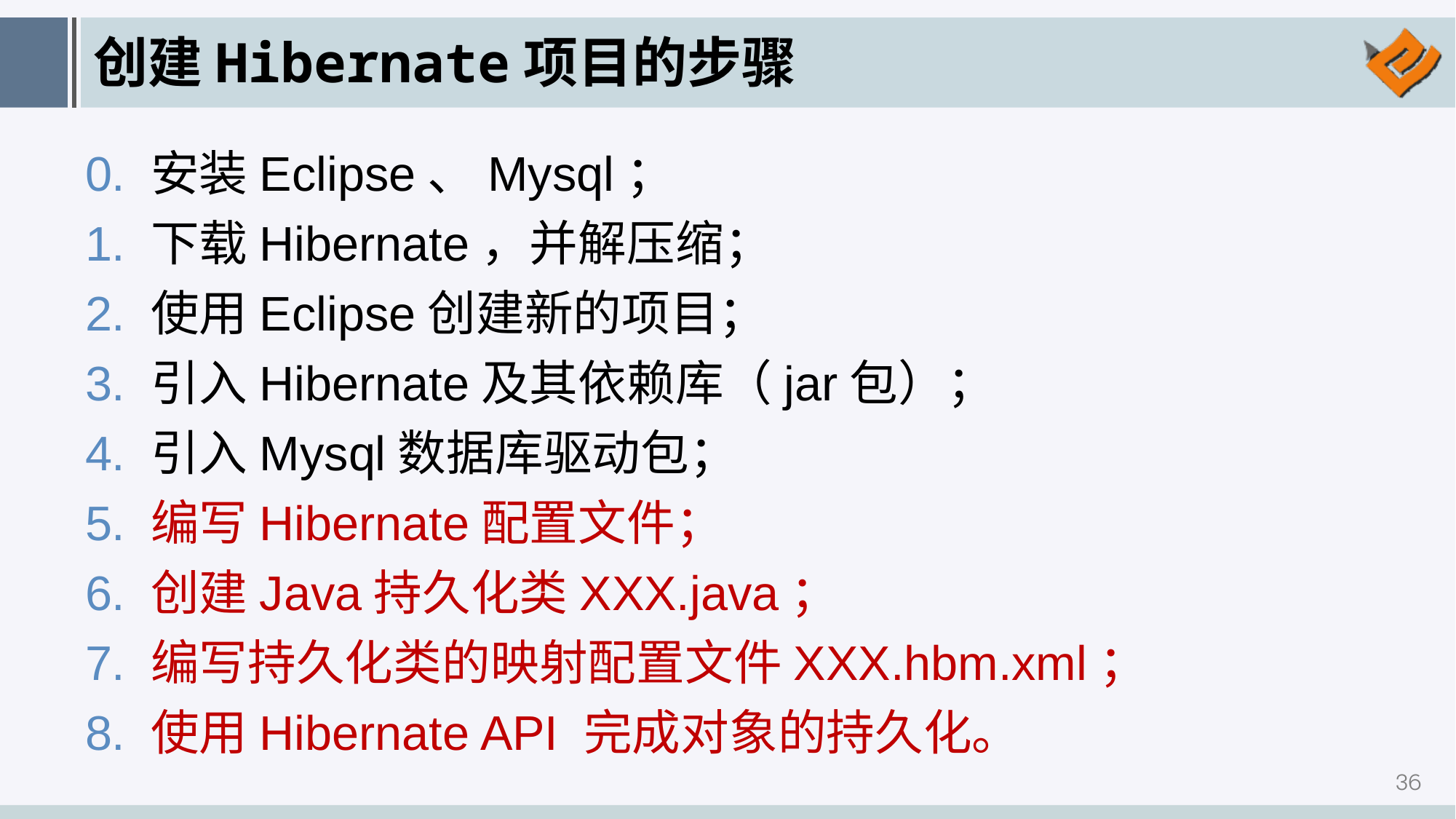

# 创建Hibernate项目的步骤
0. 安装Eclipse、Mysql；
1. 下载Hibernate，并解压缩；
2. 使用Eclipse创建新的项目；
3. 引入Hibernate及其依赖库（jar包）；
4. 引入Mysql数据库驱动包；
5. 编写Hibernate配置文件；
6. 创建Java持久化类XXX.java；
7. 编写持久化类的映射配置文件XXX.hbm.xml；
8. 使用Hibernate API 完成对象的持久化。